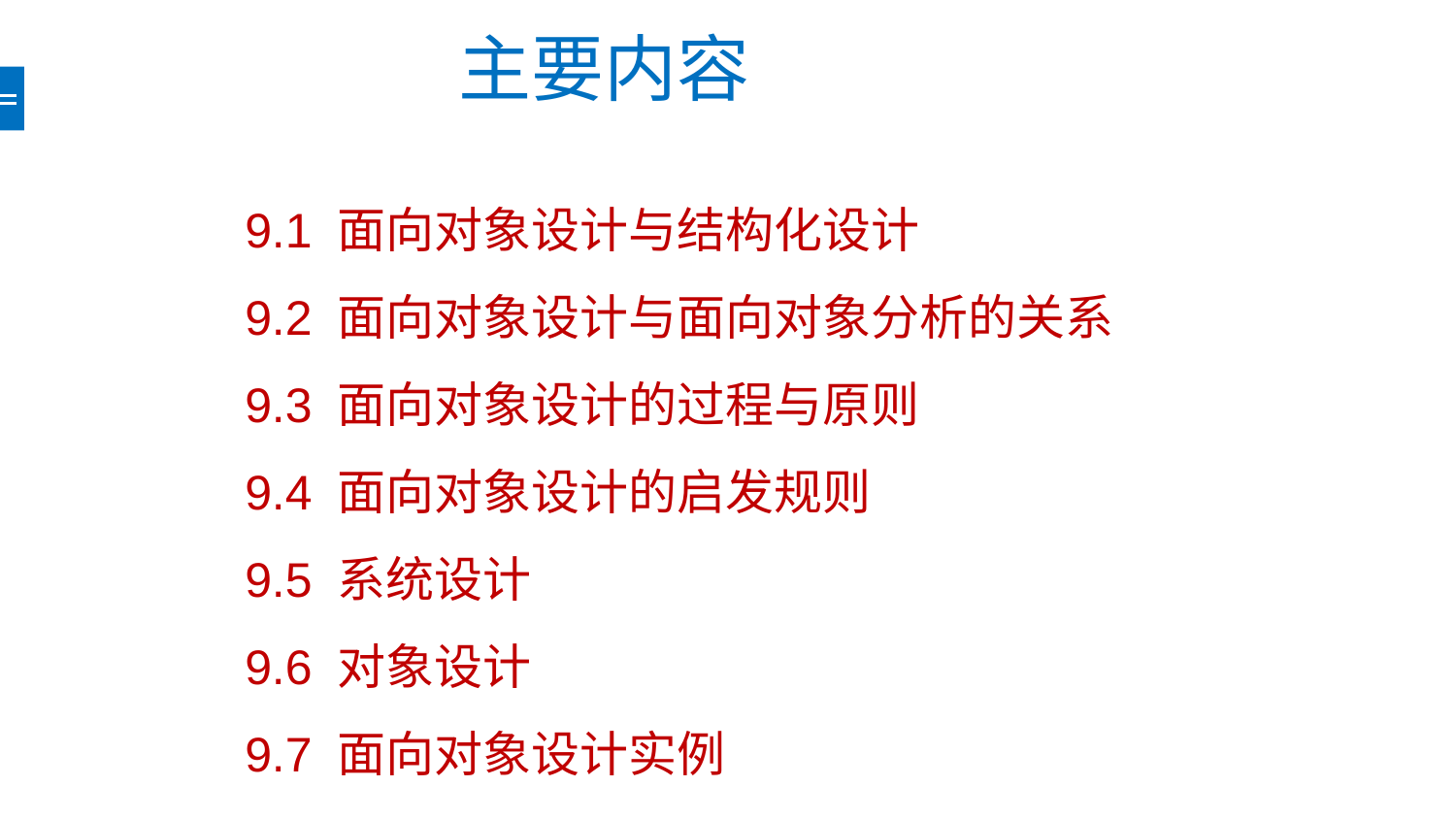

# 主要内容
9.1 面向对象设计与结构化设计
9.2 面向对象设计与面向对象分析的关系
9.3 面向对象设计的过程与原则
9.4 面向对象设计的启发规则
9.5 系统设计
9.6 对象设计
9.7 面向对象设计实例